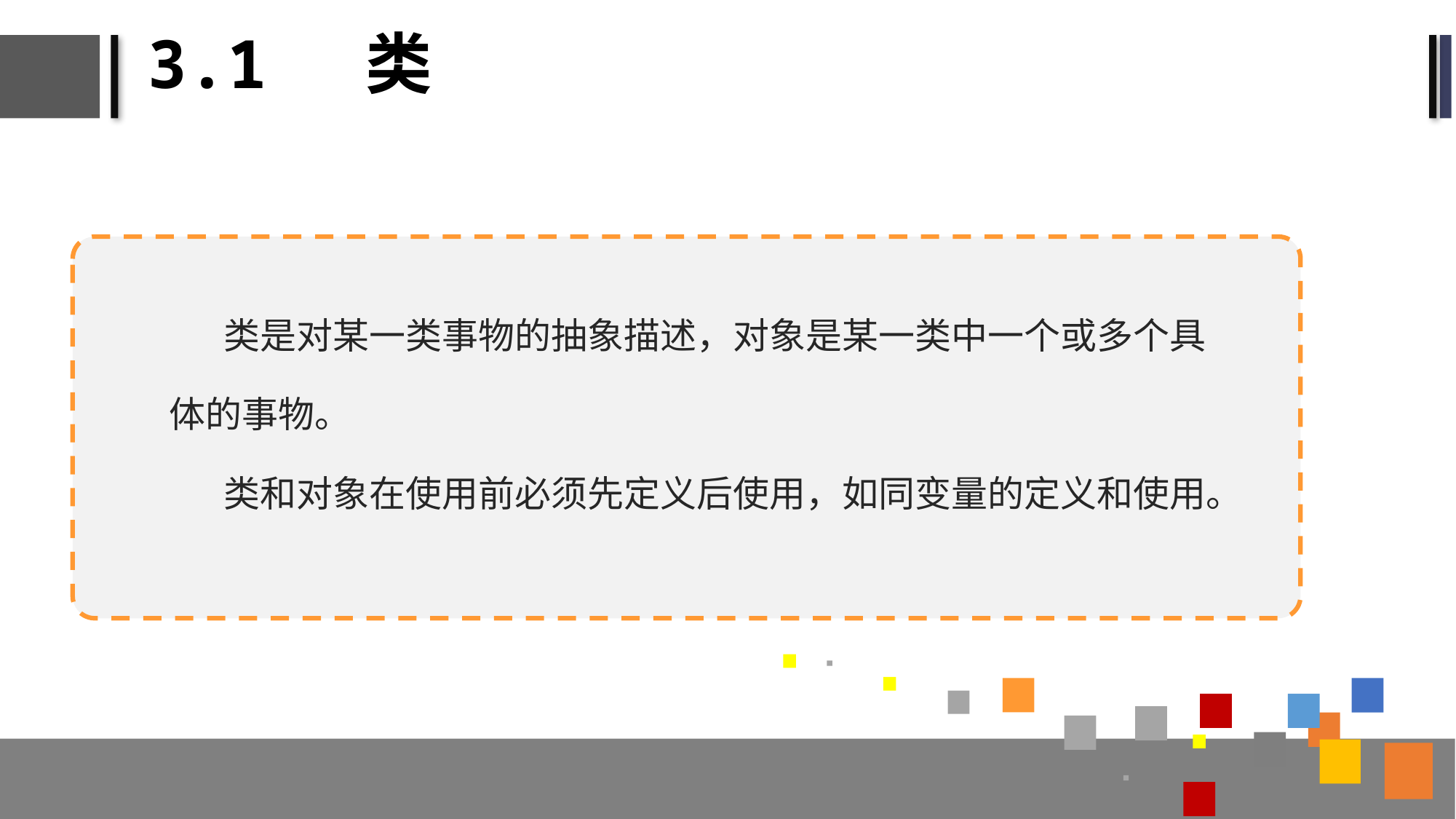

# 3.1  类

类是对某一类事物的抽象描述，对象是某一类中一个或多个具体的事物。
类和对象在使用前必须先定义后使用，如同变量的定义和使用。